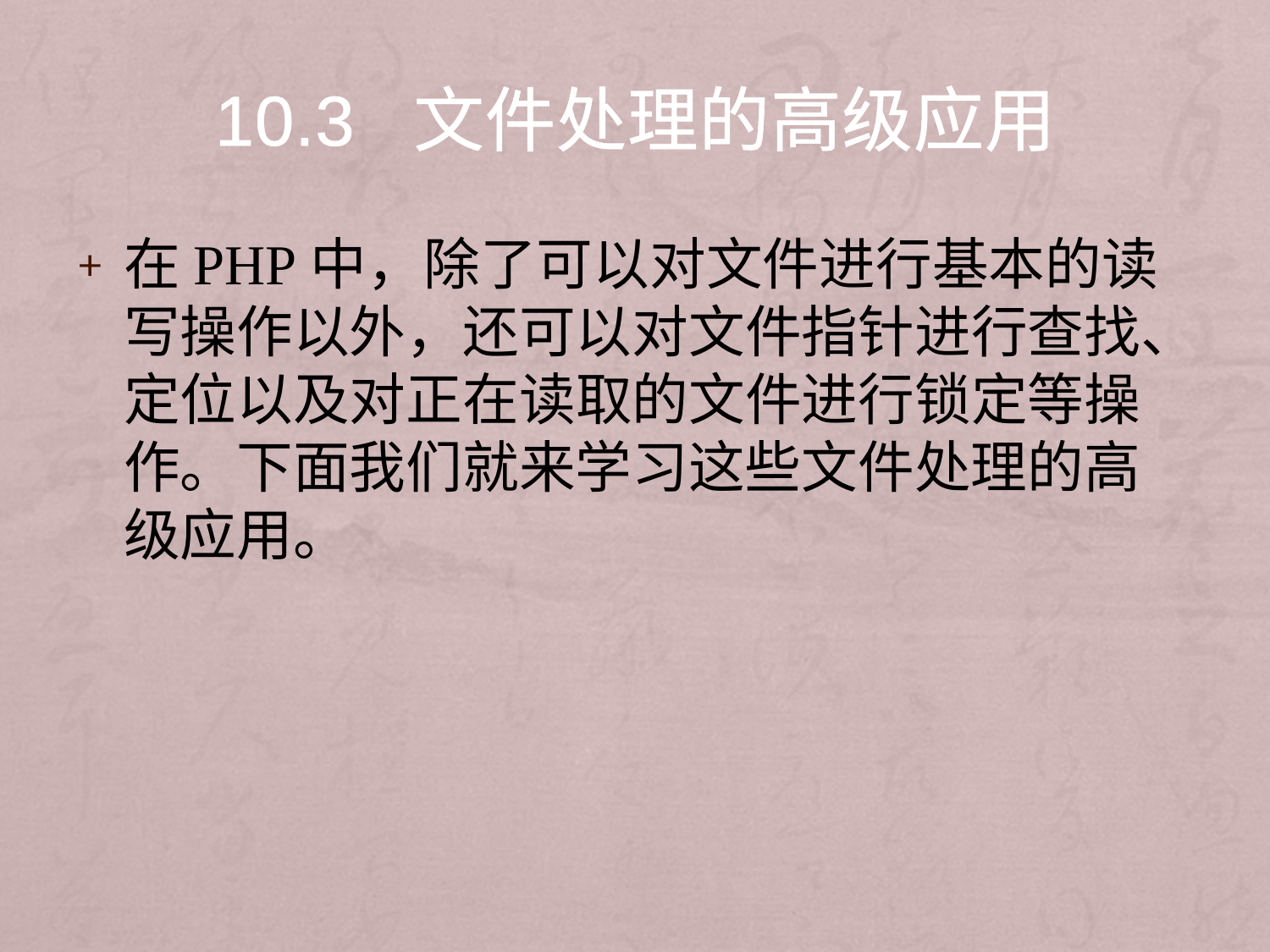

# 10.3  文件处理的高级应用
在PHP中，除了可以对文件进行基本的读写操作以外，还可以对文件指针进行查找、定位以及对正在读取的文件进行锁定等操作。下面我们就来学习这些文件处理的高级应用。